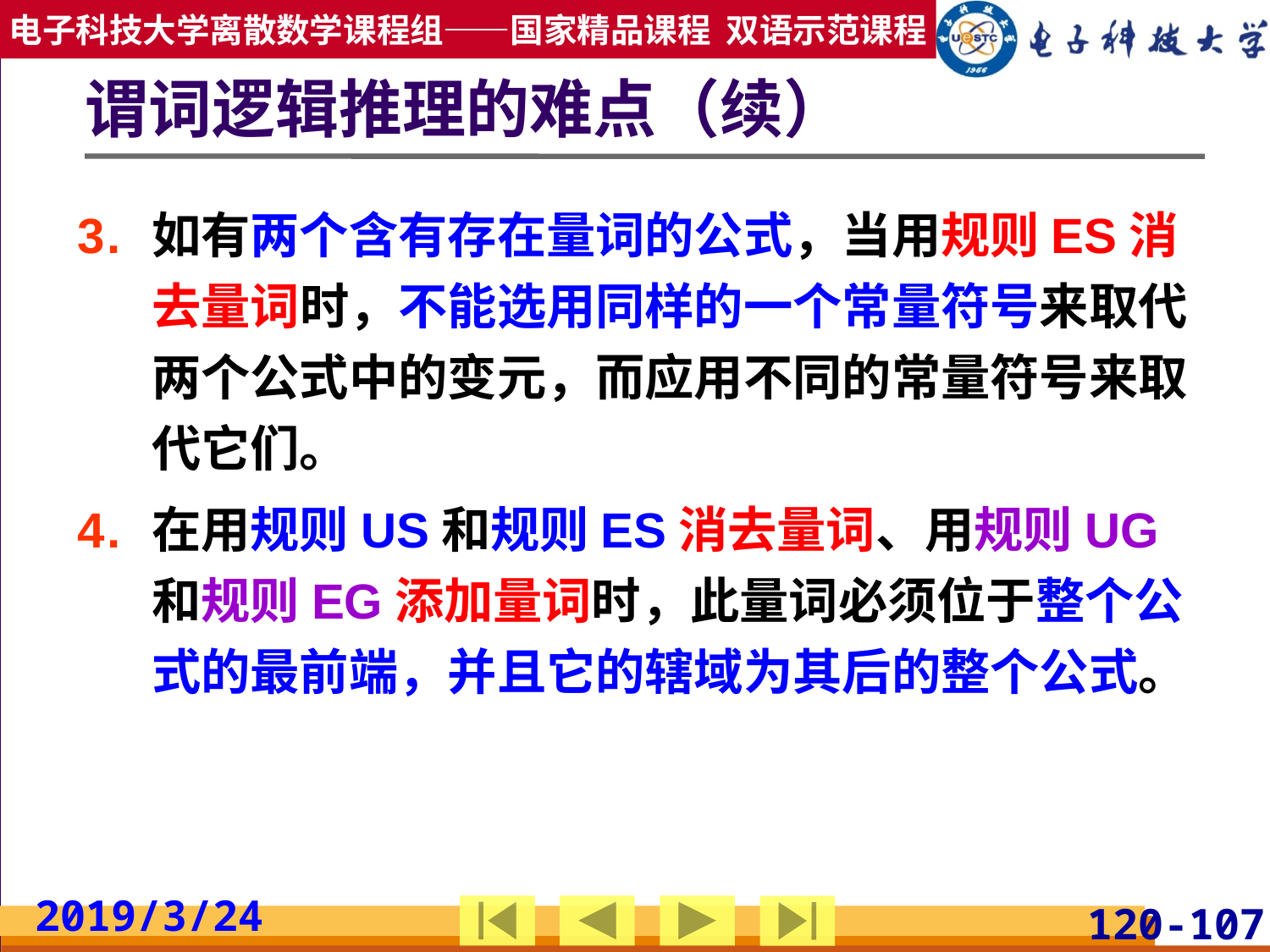

# 谓词逻辑推理的难点（续）
如有两个含有存在量词的公式，当用规则ES消去量词时，不能选用同样的一个常量符号来取代两个公式中的变元，而应用不同的常量符号来取代它们。
在用规则US和规则ES消去量词、用规则UG和规则EG添加量词时，此量词必须位于整个公式的最前端，并且它的辖域为其后的整个公式。
2019/3/24